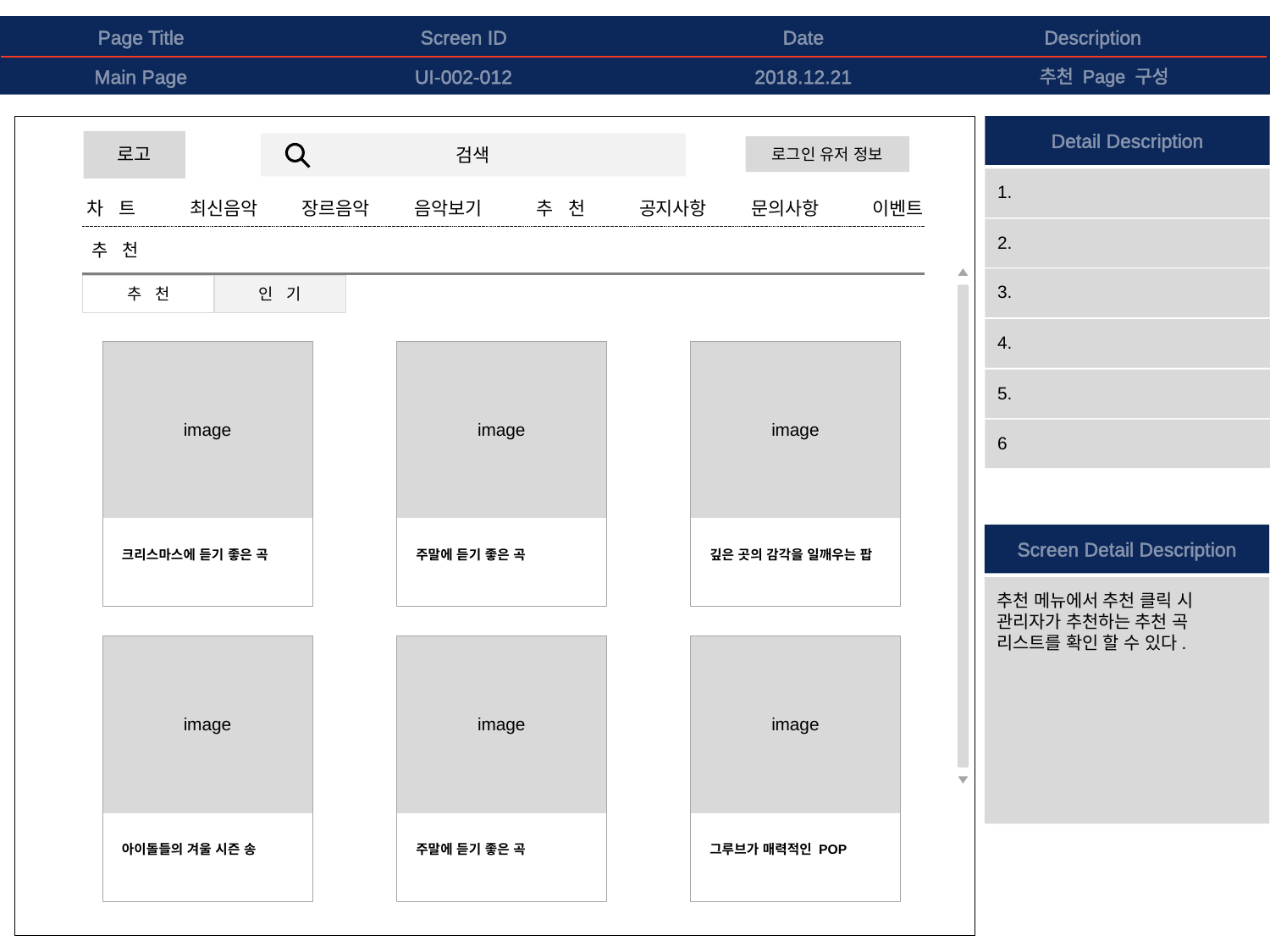

Page Title
Screen ID
Date
Description
Main Page
UI-002-012
2018.12.21
추천 Page 구성

Detail Description

로고

로그인 유저 정보
검색

1.
차   트
최신음악
장르음악
음악보기
추   천
공지사항
문의사항
이벤트

2.
추   천

3.

추   천
인   기

4.

image

image

image

5.

6

Screen Detail Description
크리스마스에 듣기 좋은 곡
주말에 듣기 좋은 곡
깊은 곳의 감각을 일깨우는 팝

추천 메뉴에서 추천 클릭 시 관리자가 추천하는 추천 곡 리스트를 확인 할 수 있다.

image

image

image
아이돌들의 겨울 시즌 송
주말에 듣기 좋은 곡
그루브가 매력적인 POP